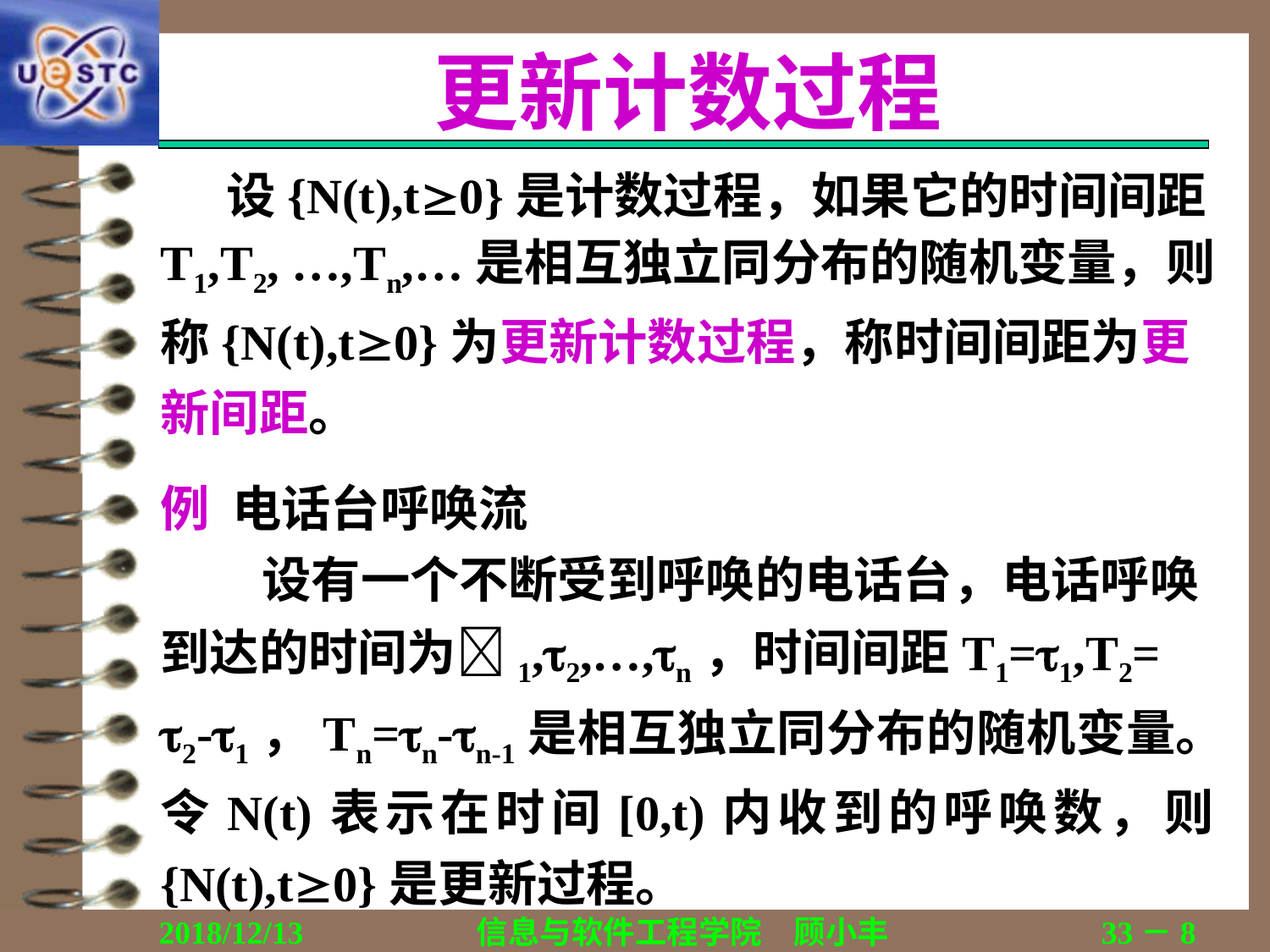

# 更新计数过程
	    设{N(t),t≥0}是计数过程，如果它的时间间距

T1,T2, …,Tn,…是相互独立同分布的随机变量，则称{N(t),t≥0}为更新计数过程，称时间间距为更新间距。
例  电话台呼唤流
        设有一个不断受到呼唤的电话台，电话呼唤到达的时间为τ1,τ2,…,τn，时间间距T1=τ1,T2=
τ2-τ1，Tn=τn-τn-1是相互独立同分布的随机变量。令N(t)表示在时间[0,t)内收到的呼唤数，则{N(t),t≥0}是更新过程。
2018/12/13
信息与软件工程学院　顾小丰
33－8